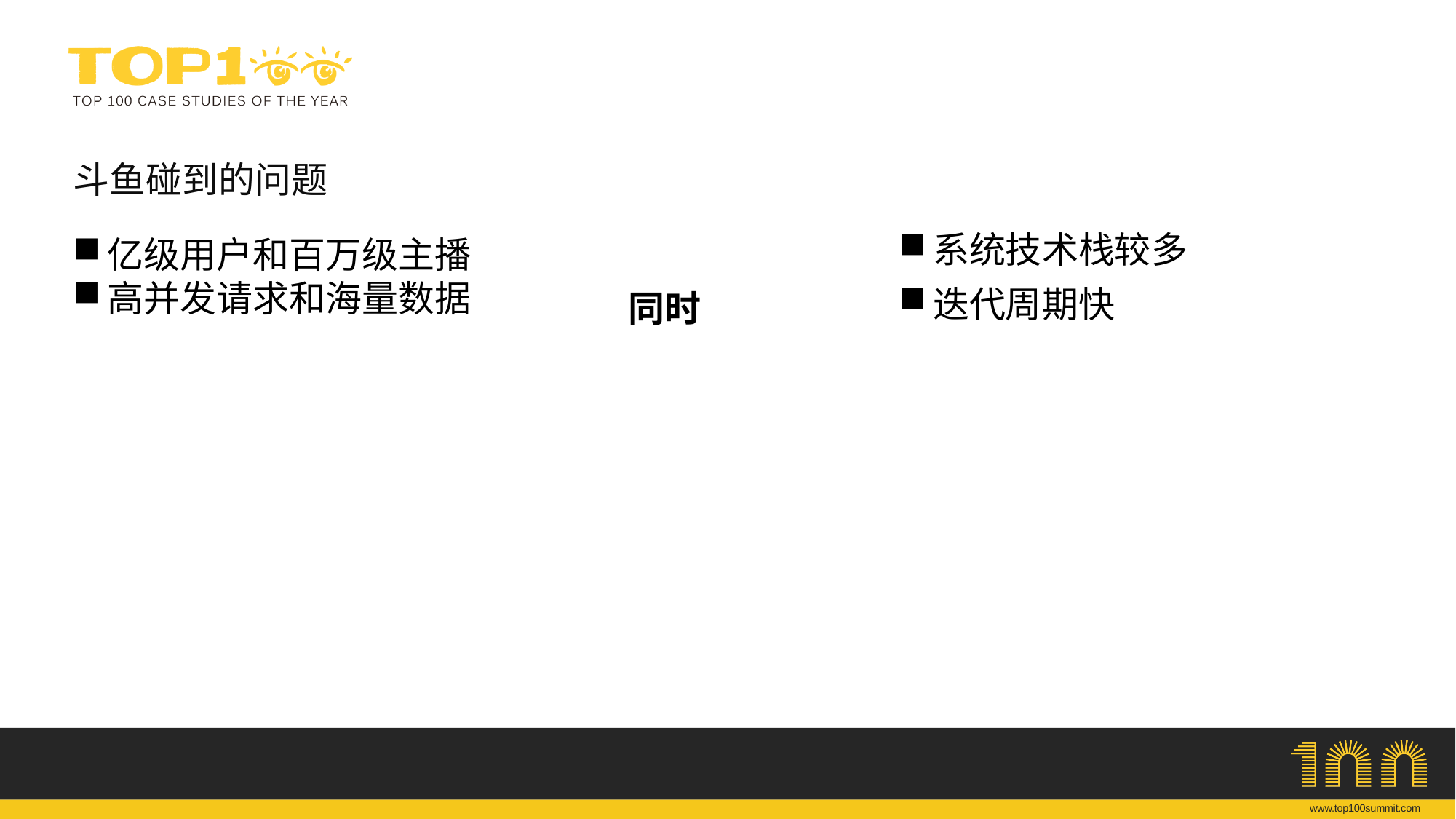

# 斗鱼碰到的问题
亿级用户和百万级主播
高并发请求和海量数据

                同时
系统技术栈较多
迭代周期快